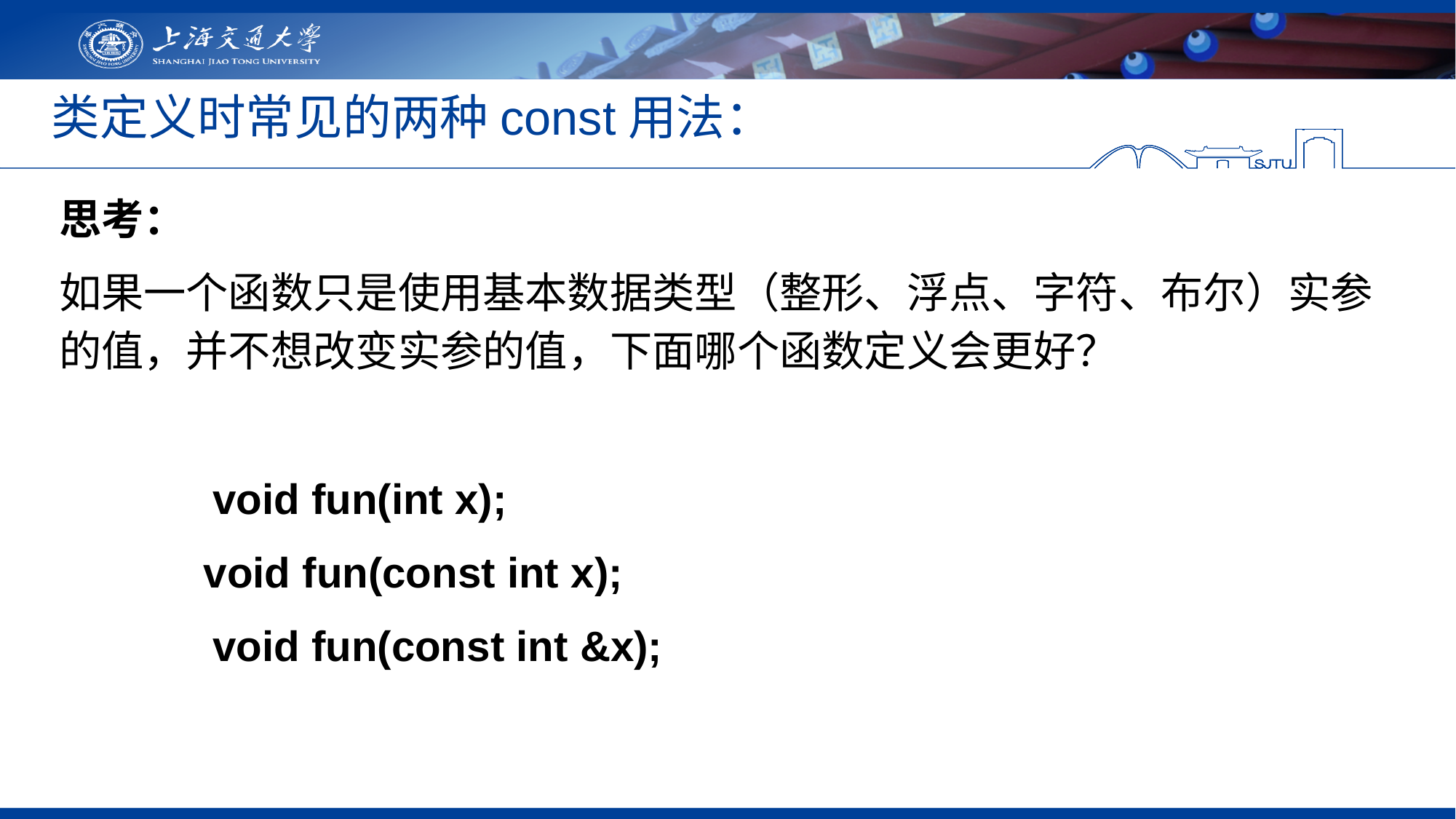

# 类定义时常见的两种const用法：
思考：
如果一个函数只是使用基本数据类型（整形、浮点、字符、布尔）实参的值，并不想改变实参的值，下面哪个函数定义会更好？

             void fun(int x);
	   void fun(const int x);
             void fun(const int &x);